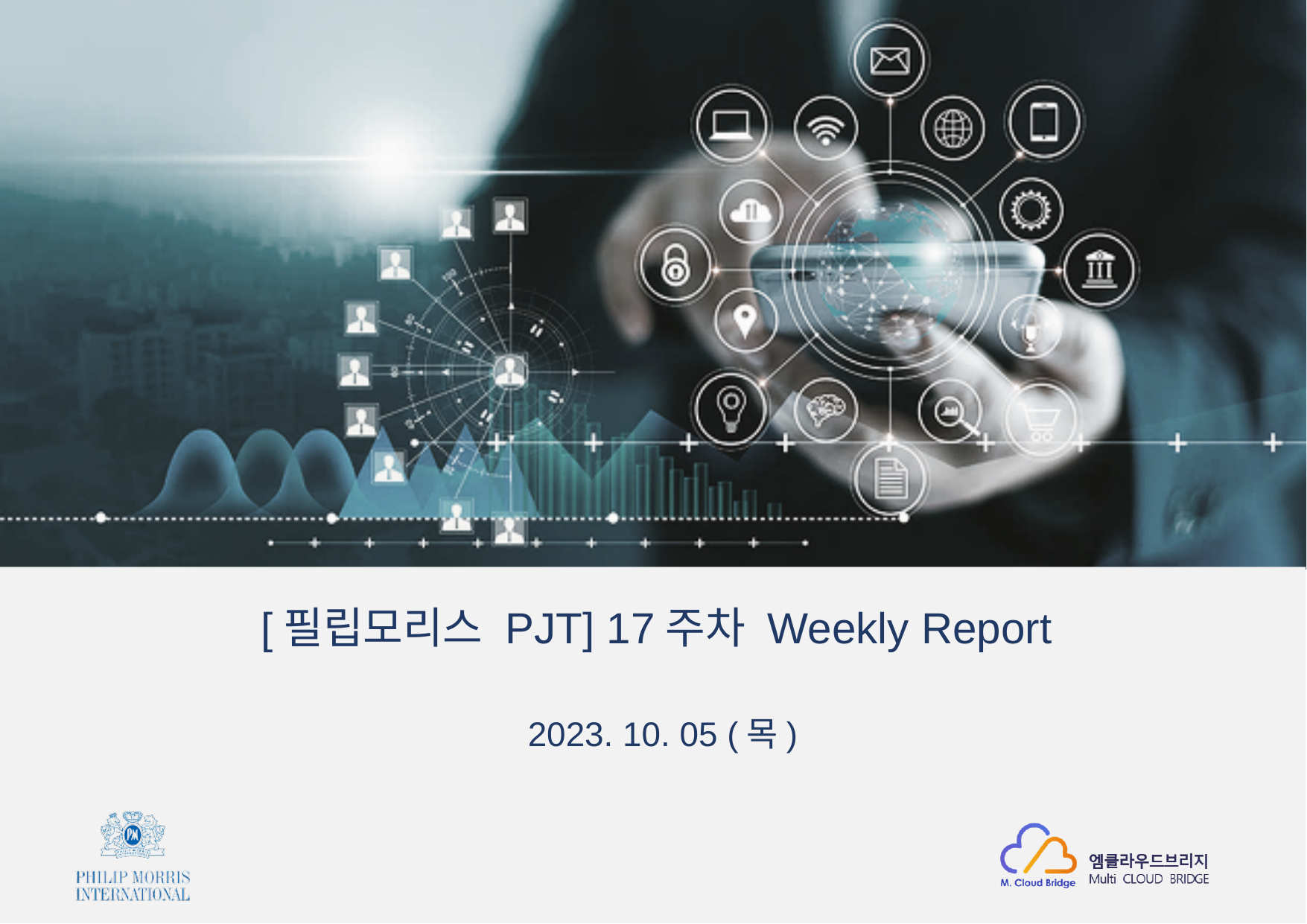

[필립모리스 PJT] 17주차 Weekly Report
2023. 10. 05 (목)